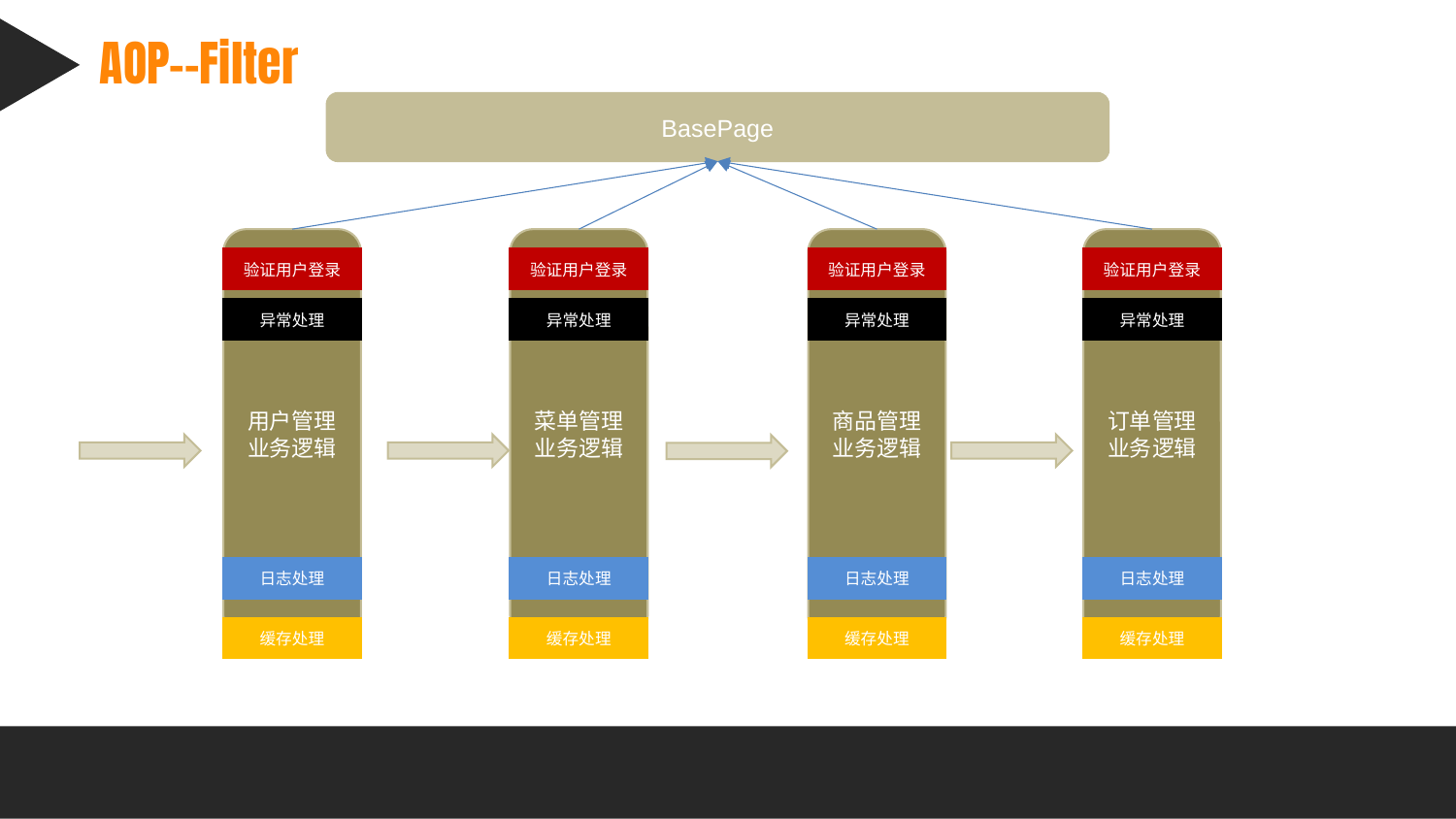

AOP--Filter
BasePage
用户管理业务逻辑
菜单管理业务逻辑
商品管理业务逻辑
订单管理业务逻辑
验证用户登录
验证用户登录
验证用户登录
验证用户登录
异常处理
异常处理
异常处理
异常处理

日志处理
日志处理
日志处理
日志处理
缓存处理
缓存处理
缓存处理
缓存处理